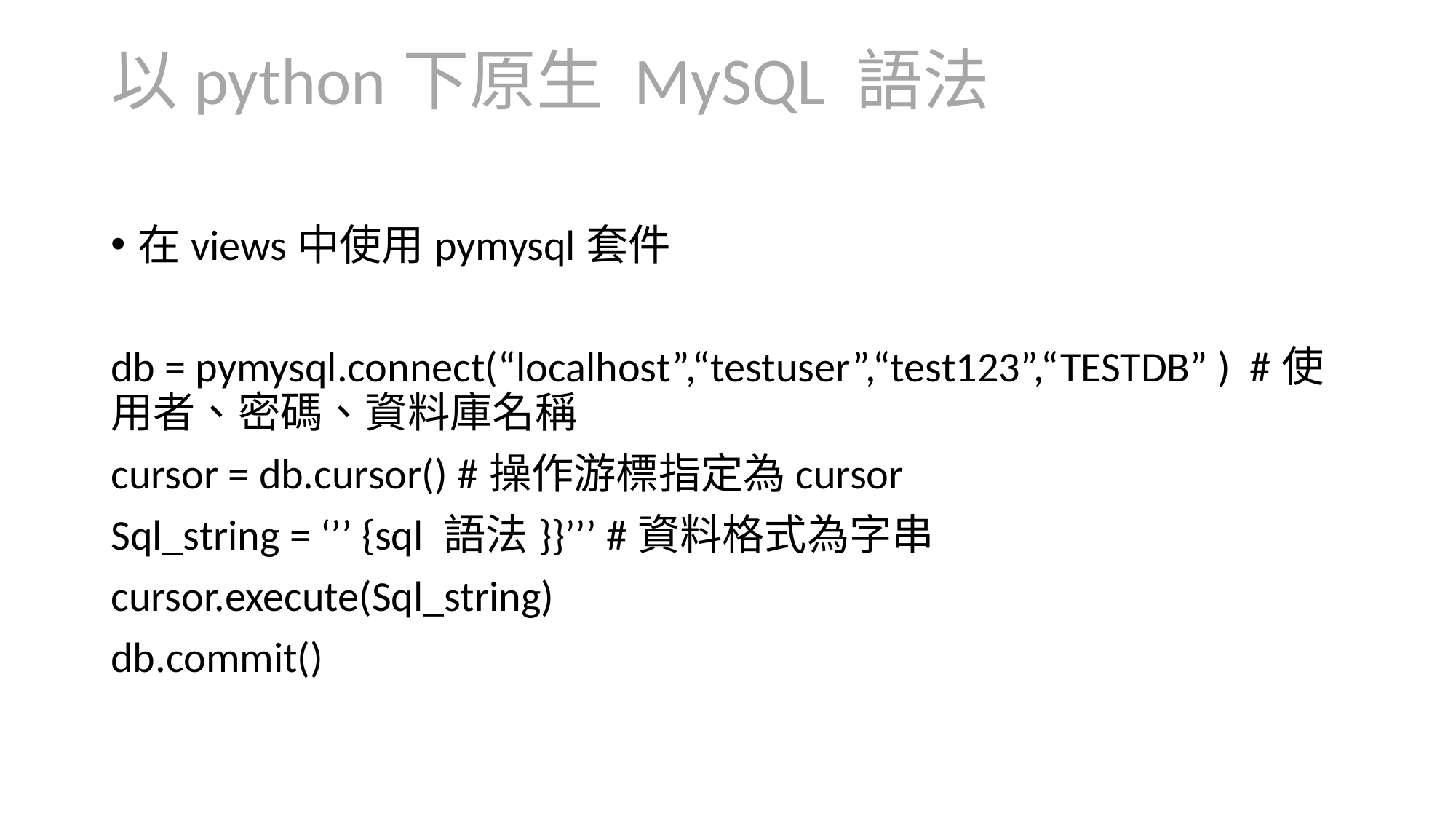

# 以python下原生 MySQL 語法
在views中使用pymysql套件

db = pymysql.connect(“localhost”,“testuser”,“test123”,“TESTDB” )  #使用者、密碼、資料庫名稱
cursor = db.cursor() #操作游標指定為cursor
Sql_string = ‘’’ {sql 語法}}’’’ #資料格式為字串
cursor.execute(Sql_string)
db.commit()